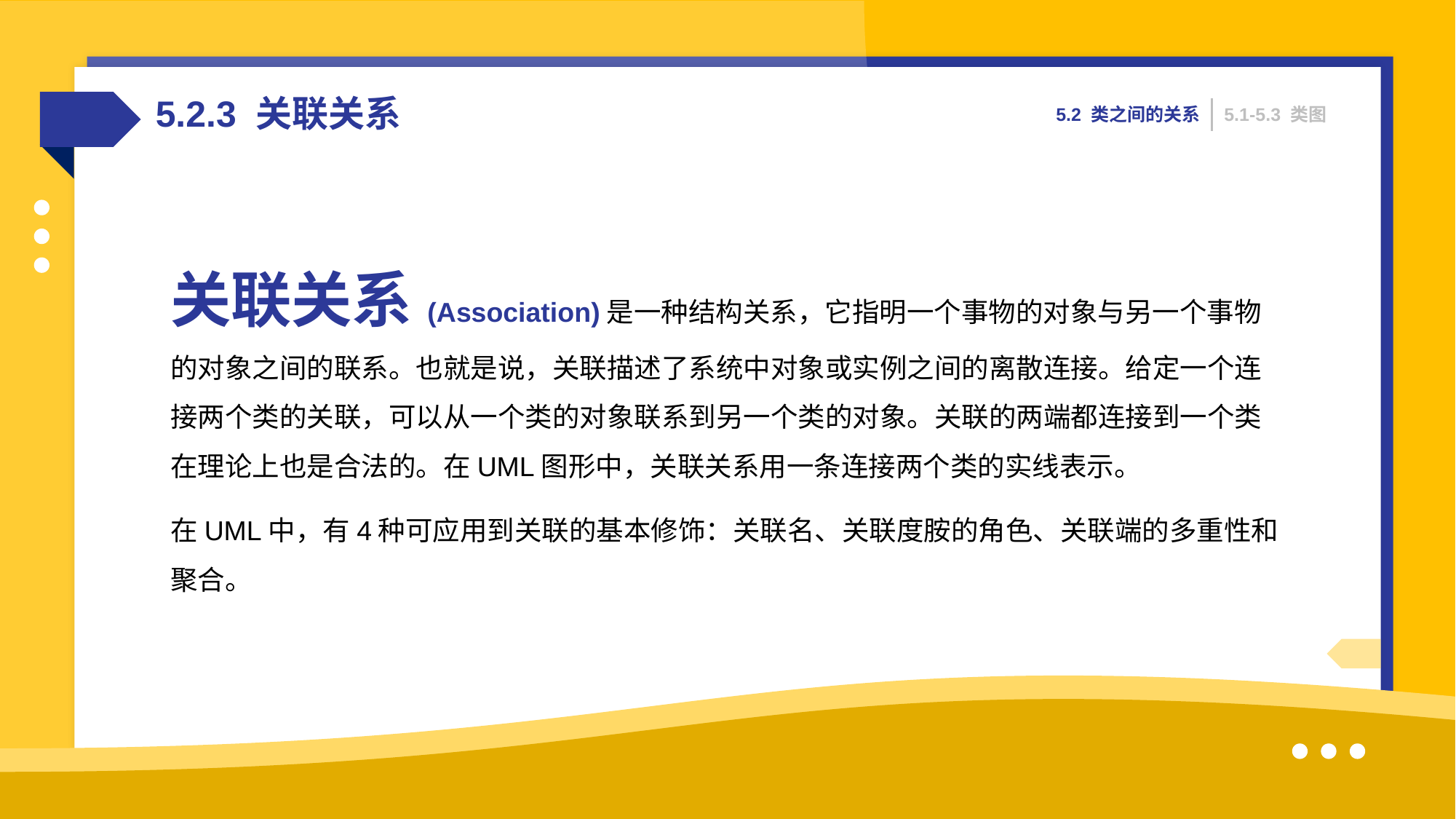

5.2.3 关联关系
5.2 类之间的关系
5.1-5.3 类图
关联关系(Association)是一种结构关系，它指明一个事物的对象与另一个事物的对象之间的联系。也就是说，关联描述了系统中对象或实例之间的离散连接。给定一个连接两个类的关联，可以从一个类的对象联系到另一个类的对象。关联的两端都连接到一个类在理论上也是合法的。在UML图形中，关联关系用一条连接两个类的实线表示。
在UML中，有4种可应用到关联的基本修饰：关联名、关联度胺的角色、关联端的多重性和聚合。